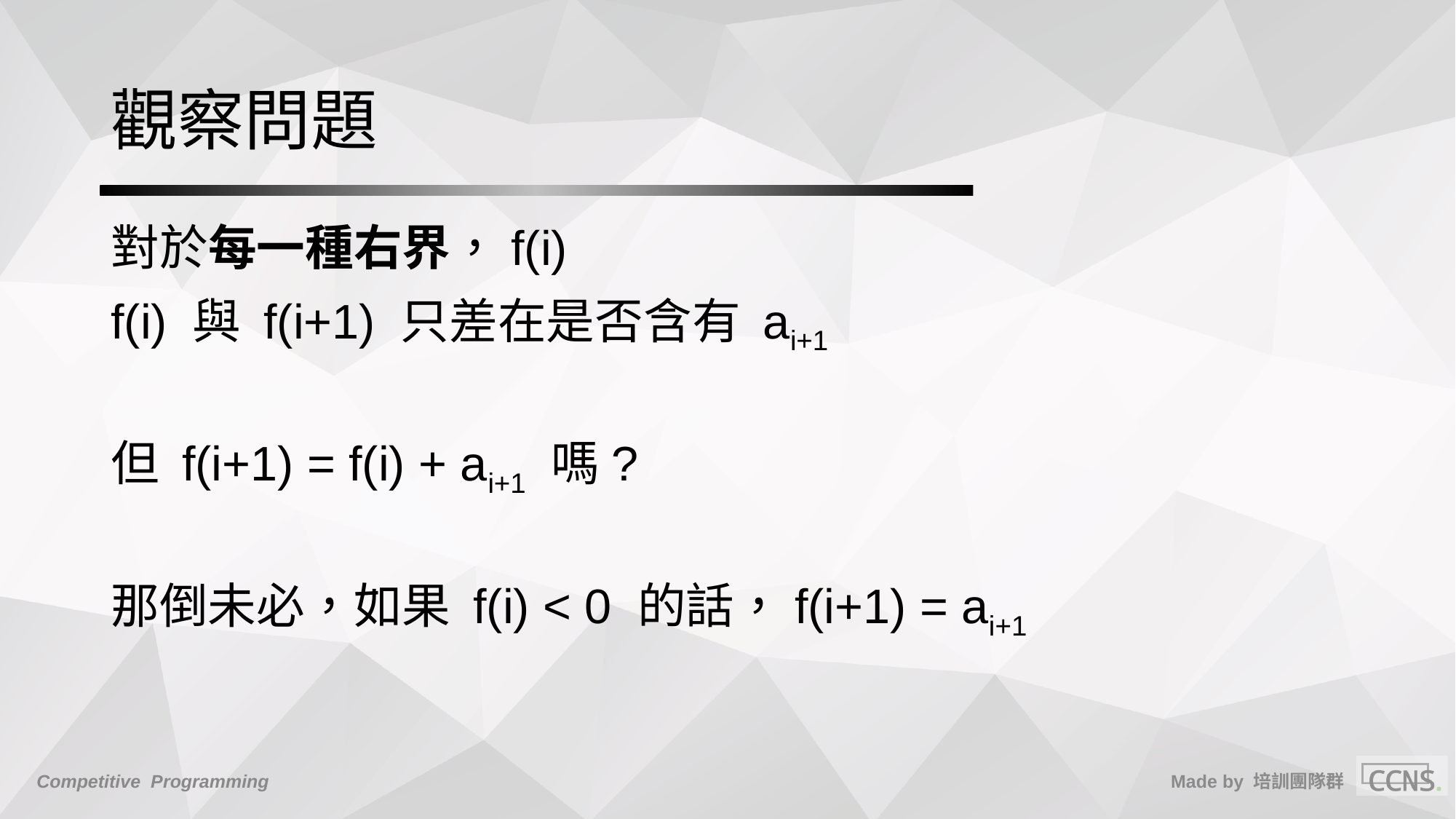

# 觀察問題
對於每一種右界，f(i)
f(i) 與 f(i+1) 只差在是否含有 ai+1

但 f(i+1) = f(i) + ai+1 嗎?

那倒未必，如果 f(i) < 0 的話，f(i+1) = ai+1